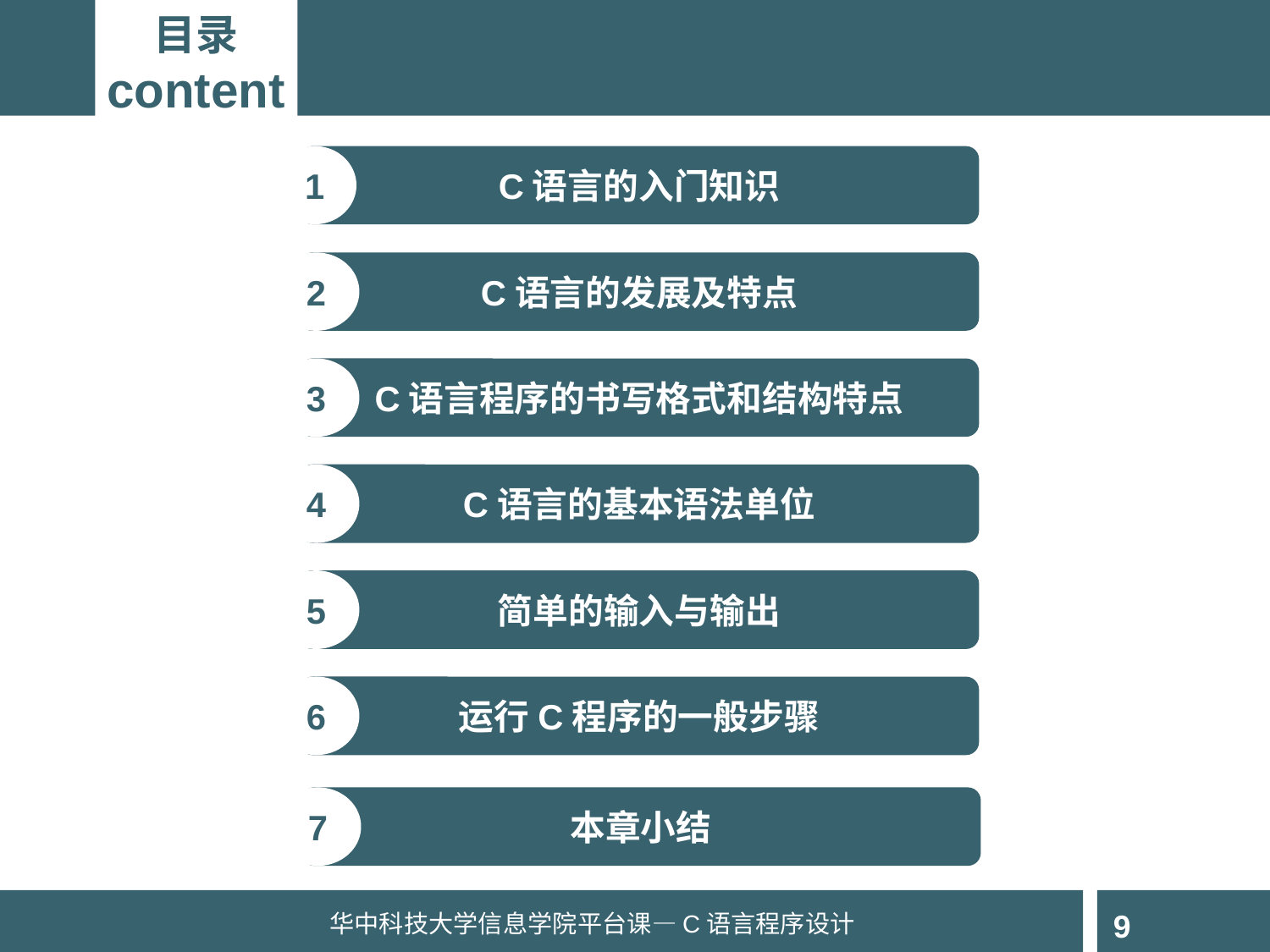

目录
content
1
C语言的入门知识
2
C语言的发展及特点
3
C语言程序的书写格式和结构特点
4
C语言的基本语法单位
5
简单的输入与输出
6
运行C程序的一般步骤
7
本章小结